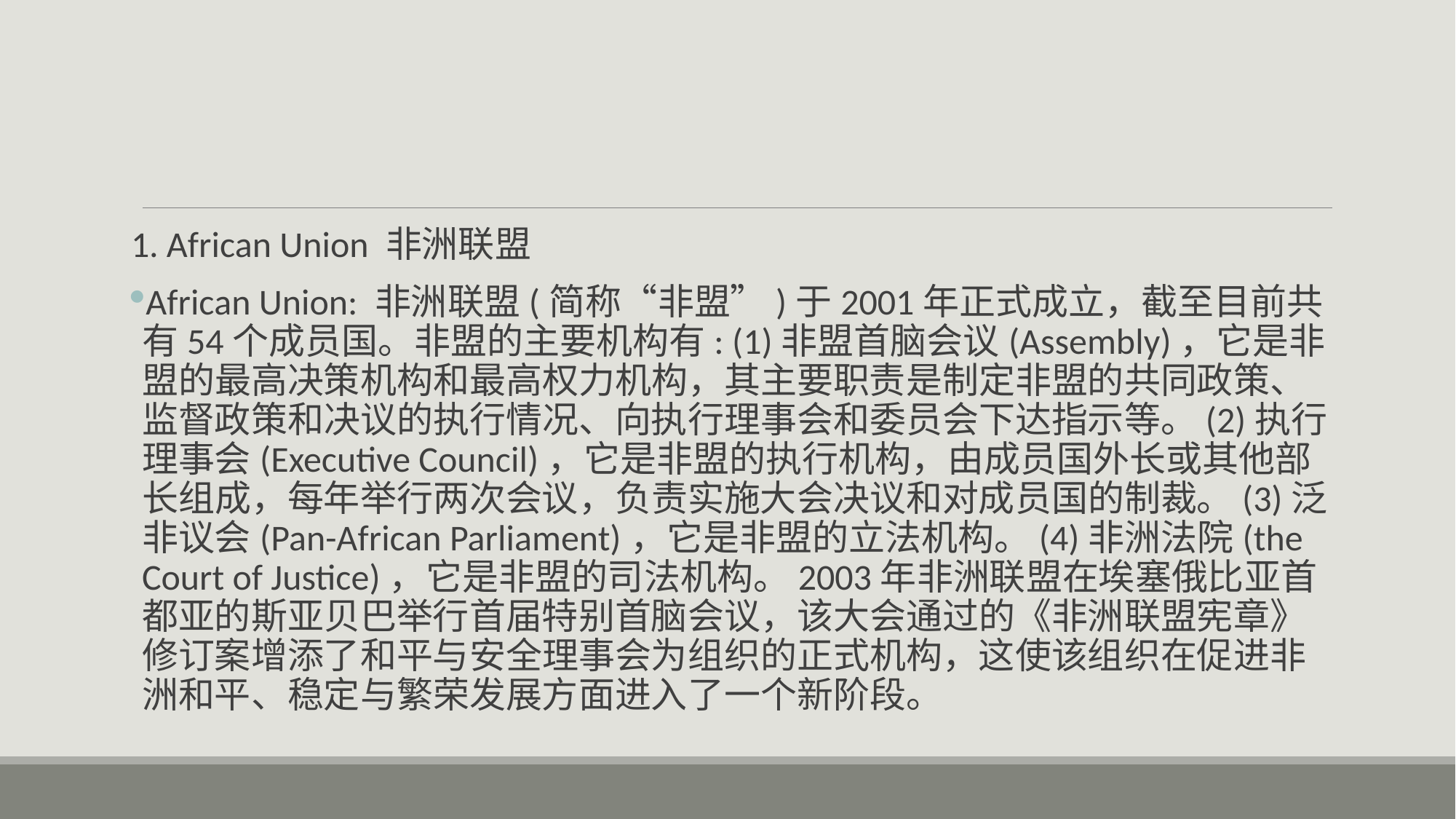

#
1. African Union 非洲联盟
African Union: 非洲联盟(简称“非盟”)于2001年正式成立，截至目前共有54个成员国。非盟的主要机构有: (1)非盟首脑会议(Assembly)，它是非盟的最高决策机构和最高权力机构，其主要职责是制定非盟的共同政策、监督政策和决议的执行情况、向执行理事会和委员会下达指示等。(2)执行理事会(Executive Council)，它是非盟的执行机构，由成员国外长或其他部长组成，每年举行两次会议，负责实施大会决议和对成员国的制裁。(3)泛非议会(Pan-African Parliament)，它是非盟的立法机构。(4)非洲法院(the Court of Justice)，它是非盟的司法机构。2003年非洲联盟在埃塞俄比亚首都亚的斯亚贝巴举行首届特别首脑会议，该大会通过的《非洲联盟宪章》修订案增添了和平与安全理事会为组织的正式机构，这使该组织在促进非洲和平、稳定与繁荣发展方面进入了一个新阶段。